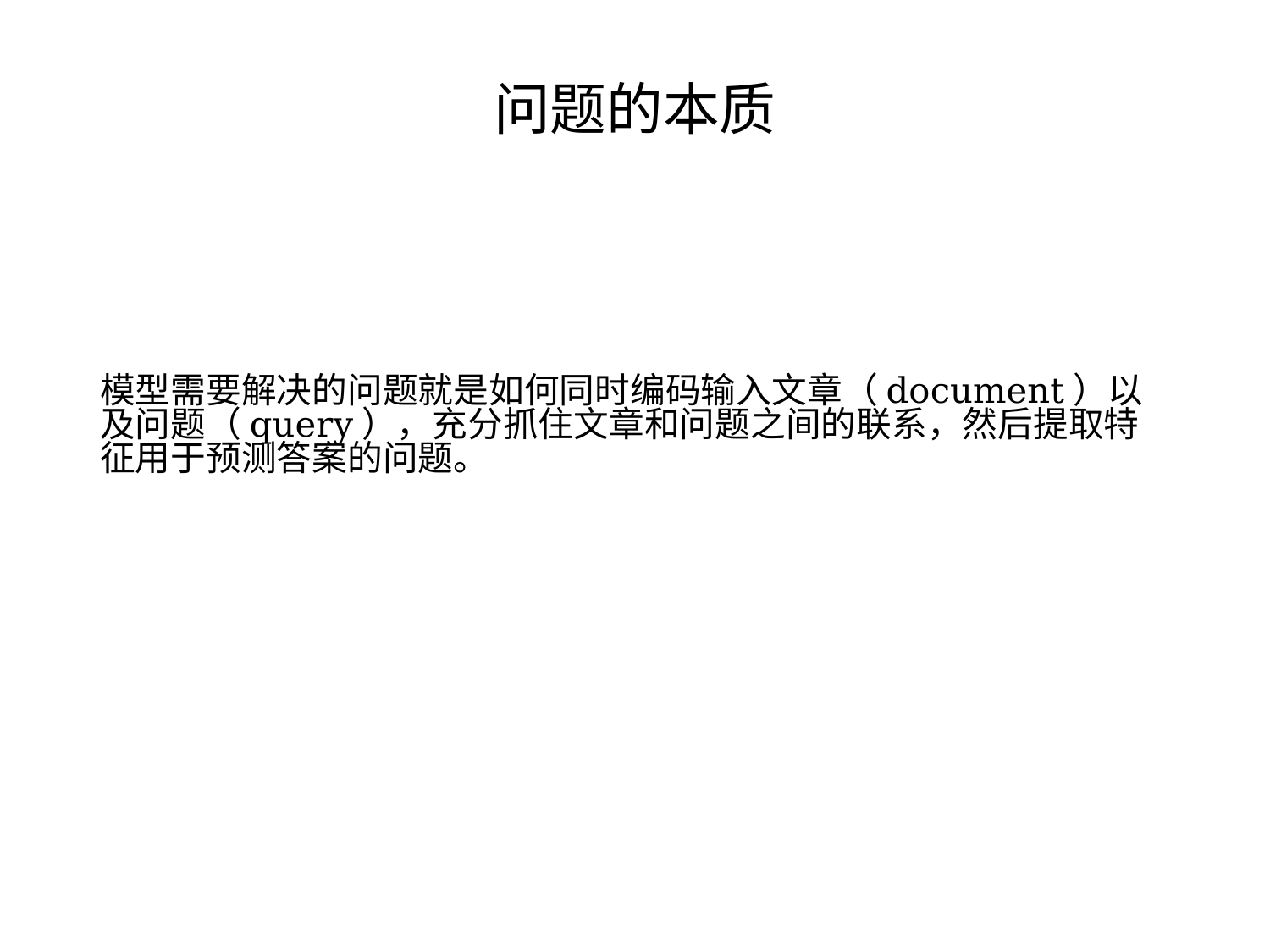

# 问题的本质

模型需要解决的问题就是如何同时编码输入文章（document）以及问题（query），充分抓住文章和问题之间的联系，然后提取特征用于预测答案的问题。